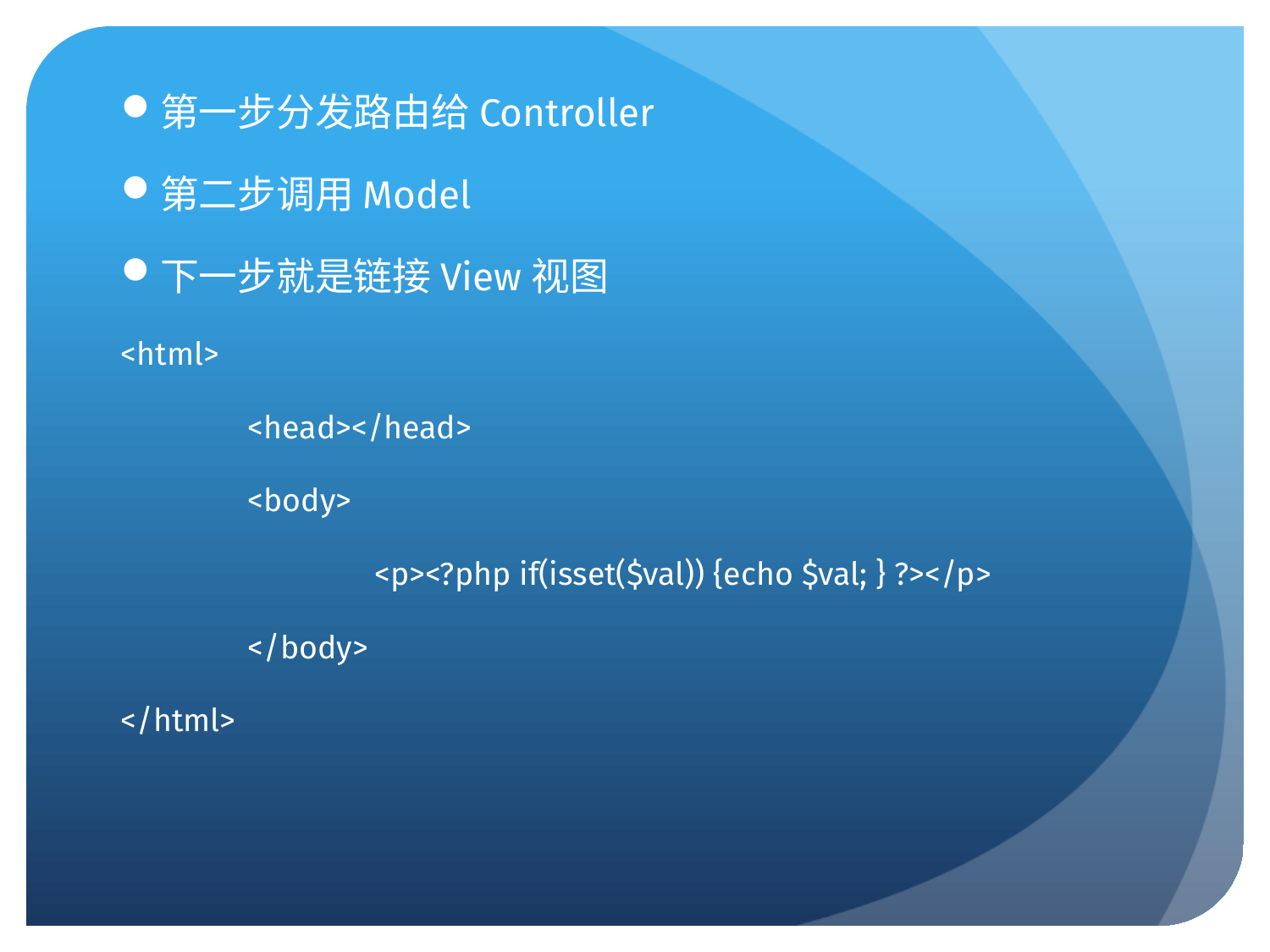

第一步分发路由给Controller
第二步调用Model
下一步就是链接View视图
<html>
	<head></head>
	<body>
		<p><?php if(isset($val)) {echo $val; } ?></p>
	</body>
</html>